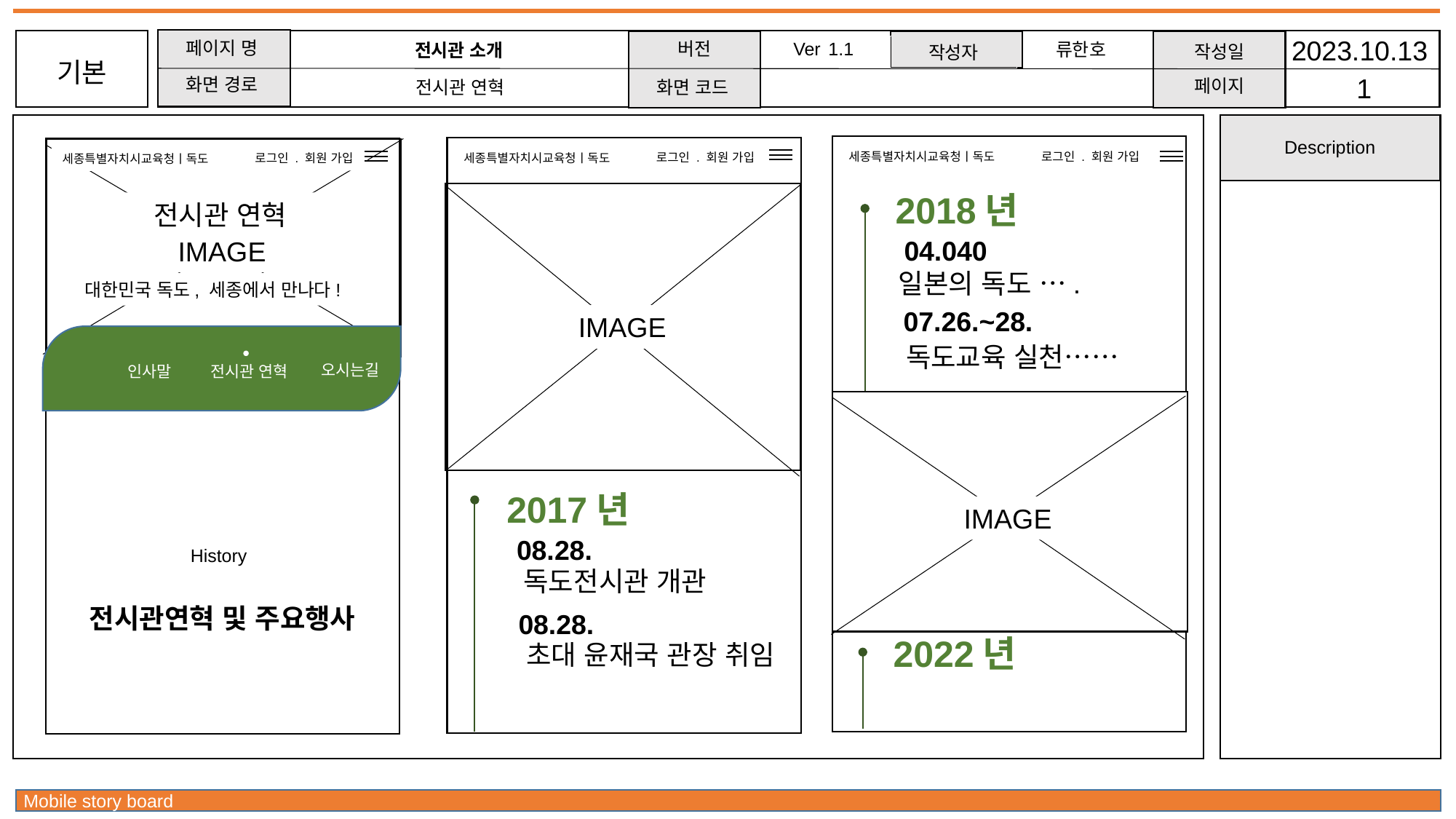

Ver 1.1
2023.10.13

페이지 명

버전
류한호
전시관 소개
작성일
작성자
기본
1
화면 경로
페이지
전시관 연혁
화면 코드

Description

로그인 . 회원 가입
세종특별자치시교육청ㅣ독도
로그인 . 회원 가입
세종특별자치시교육청ㅣ독도
로그인 . 회원 가입
세종특별자치시교육청ㅣ독도
2018년

전시관 연혁
04.040
IMAGE
일본의 독도 ….
대한민국 독도, 세종에서 만나다!
07.26.~28.
IMAGE

독도교육 실천……

오시는길
전시관 연혁
인사말

IMAGE
2017년
08.28.
History
독도전시관 개관
전시관연혁 및 주요행사
08.28.
2022년
초대 윤재국 관장 취임
Mobile story board